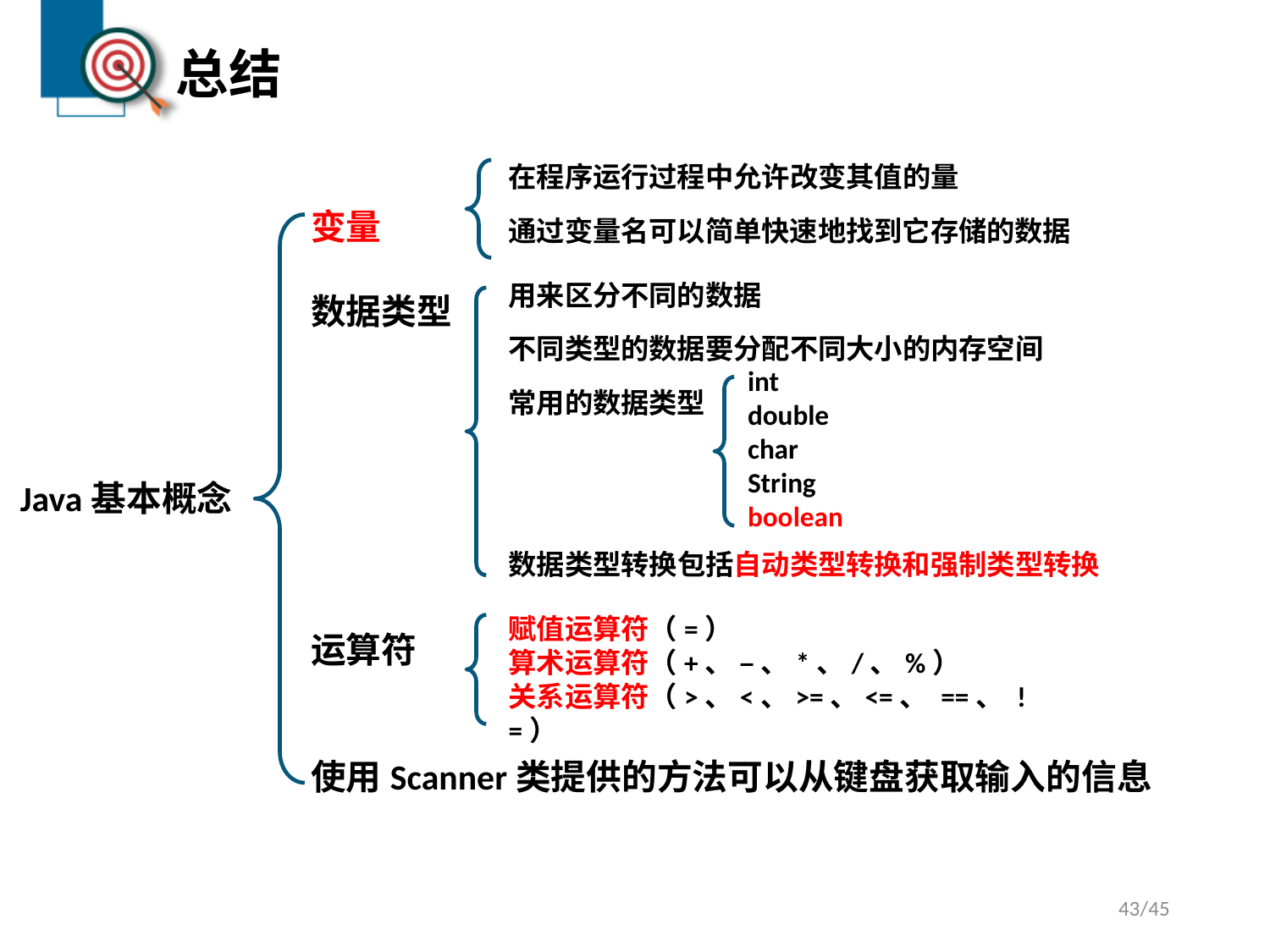

# 总结

在程序运行过程中允许改变其值的量

通过变量名可以简单快速地找到它存储的数据
变量

数据类型

运算符

使用Scanner类提供的方法可以从键盘获取输入的信息

用来区分不同的数据

不同类型的数据要分配不同大小的内存空间

常用的数据类型

数据类型转换包括自动类型转换和强制类型转换

int
double
char
String
boolean

Java基本概念
赋值运算符（=）
算术运算符（+、 – 、*、/、%）
关系运算符（>、<、>=、<=、 ==、 !=）

43/45